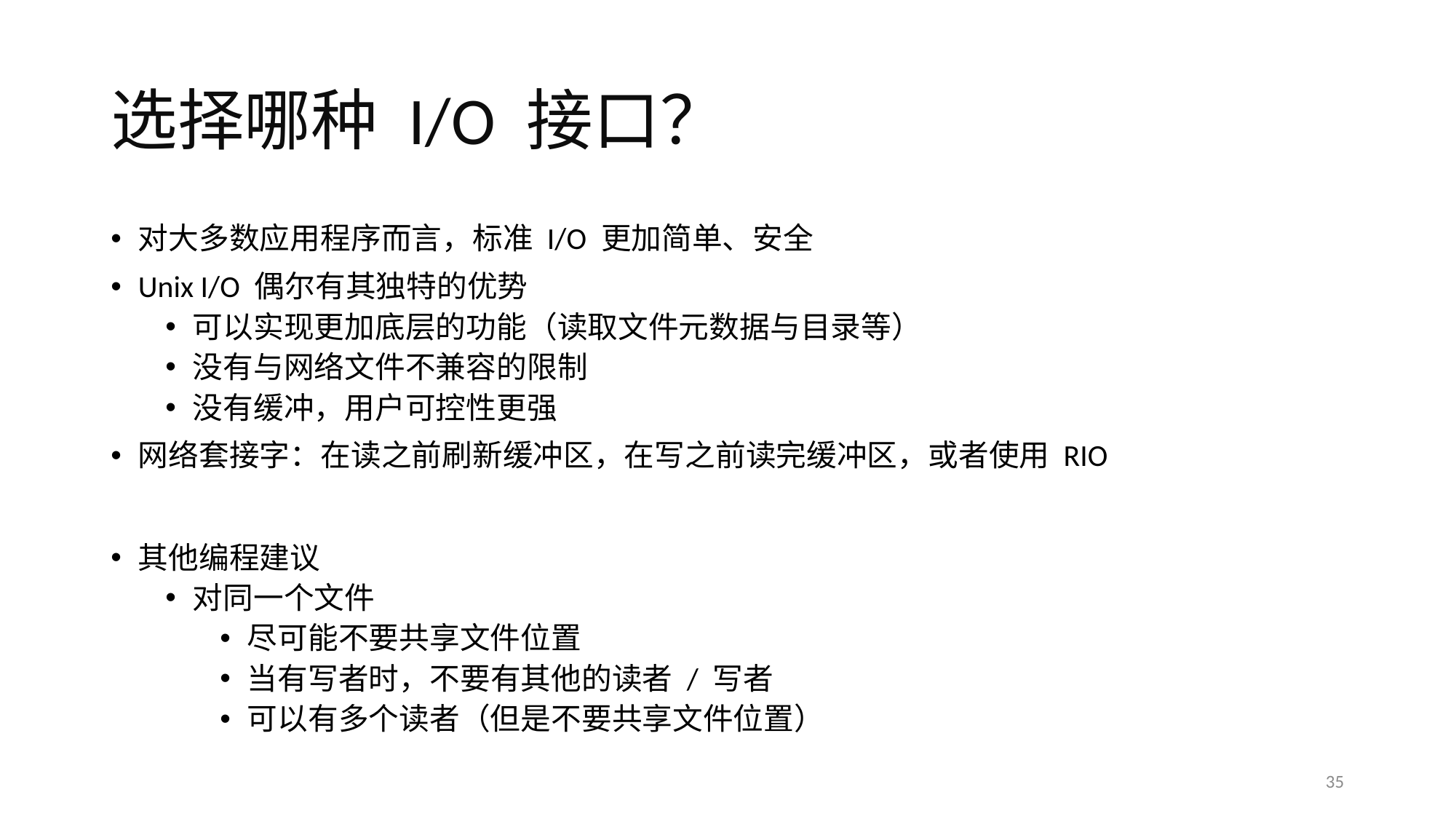

# 选择哪种 I/O 接口？
对大多数应用程序而言，标准 I/O 更加简单、安全
Unix I/O 偶尔有其独特的优势
可以实现更加底层的功能（读取文件元数据与目录等）
没有与网络文件不兼容的限制
没有缓冲，用户可控性更强
网络套接字：在读之前刷新缓冲区，在写之前读完缓冲区，或者使用 RIO

其他编程建议
对同一个文件
尽可能不要共享文件位置
当有写者时，不要有其他的读者 / 写者
可以有多个读者（但是不要共享文件位置）

35